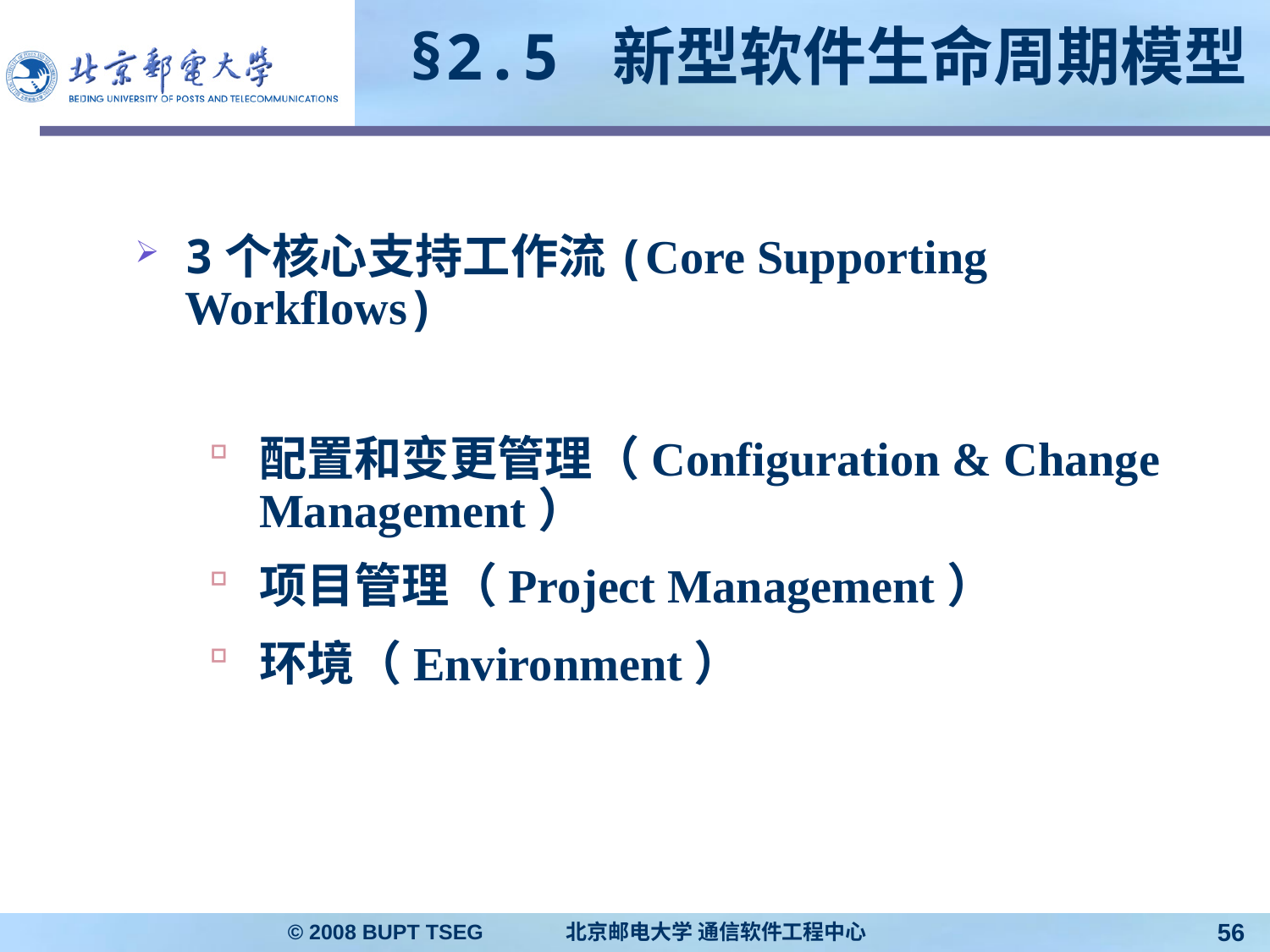

# §2.5 新型软件生命周期模型
3个核心支持工作流(Core Supporting Workflows)

配置和变更管理（Configuration & Change Management）
项目管理（Project Management）
环境（Environment）
© 2008 BUPT TSEG             北京邮电大学 通信软件工程中心